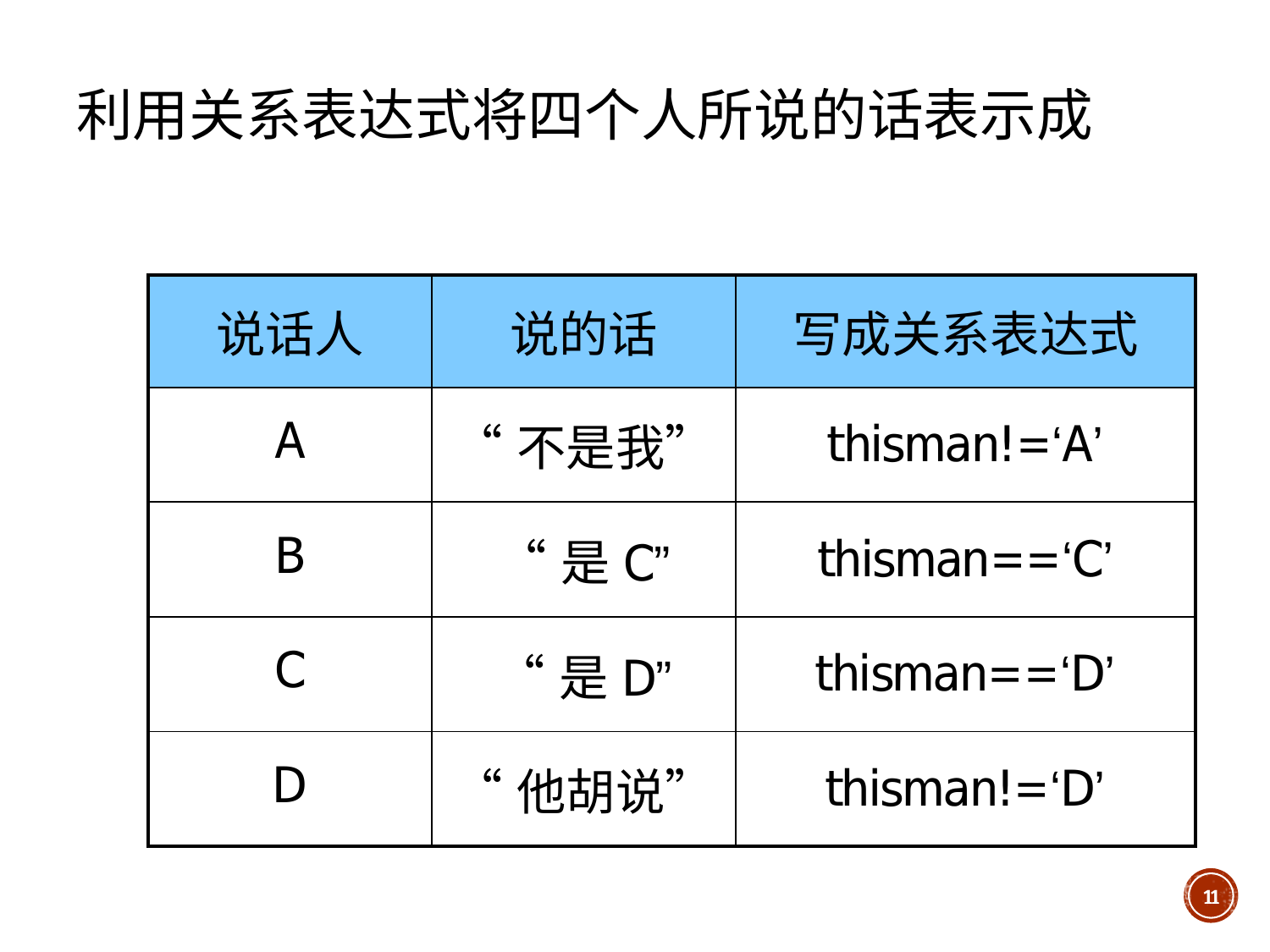

# 利用关系表达式将四个人所说的话表示成
| 说话人 | 说的话 | 写成关系表达式 |
| --- | --- | --- |
| A | “不是我” | thisman!=‘A’ |
| B | “是C” | thisman==‘C’ |
| C | “是D” | thisman==‘D’ |
| D | “他胡说” | thisman!=‘D’ |
11